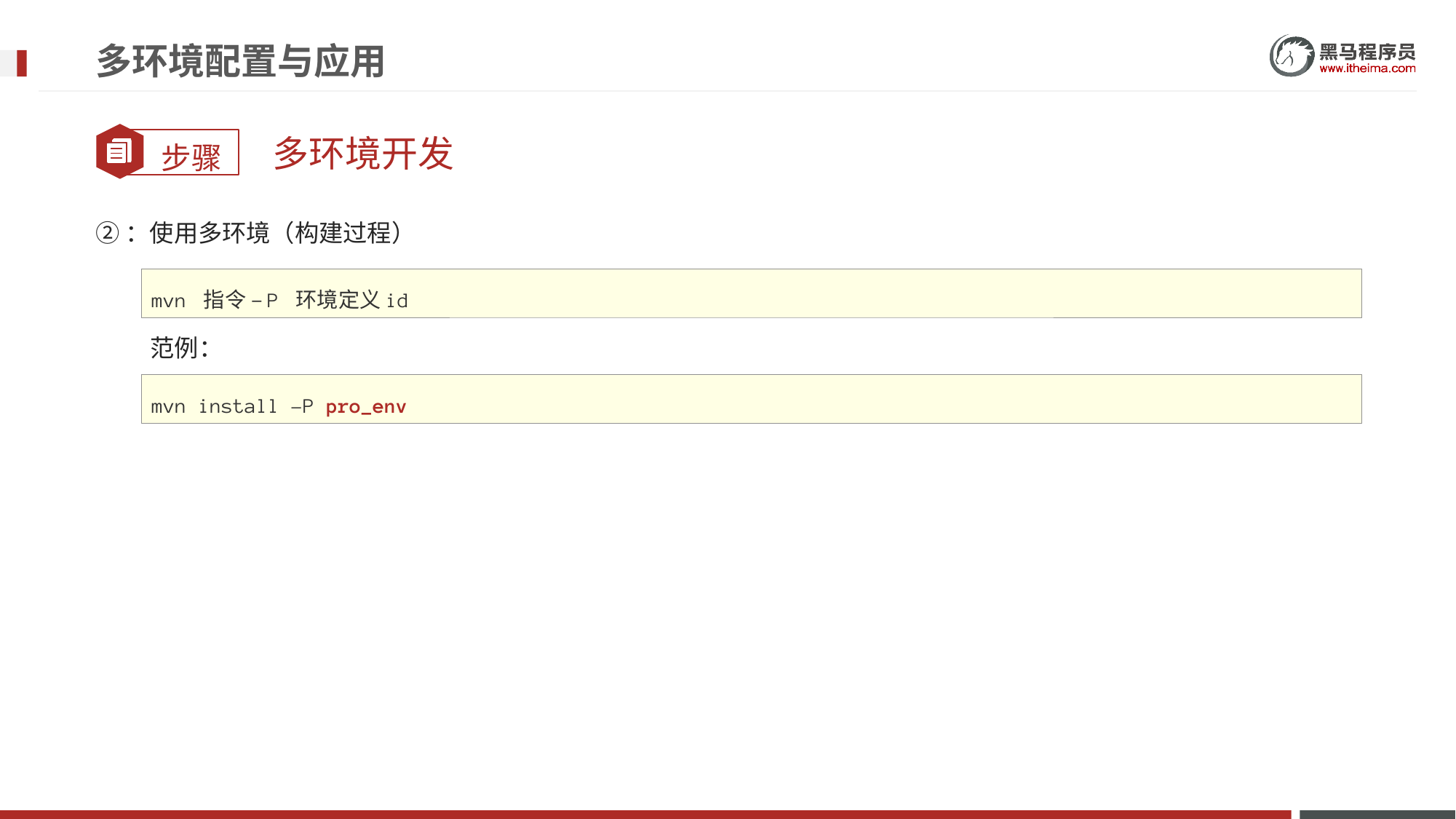

# 多环境配置与应用
多环境开发
②：使用多环境（构建过程）

         范例：
mvn 指令 –P 环境定义id
mvn install –P pro_env